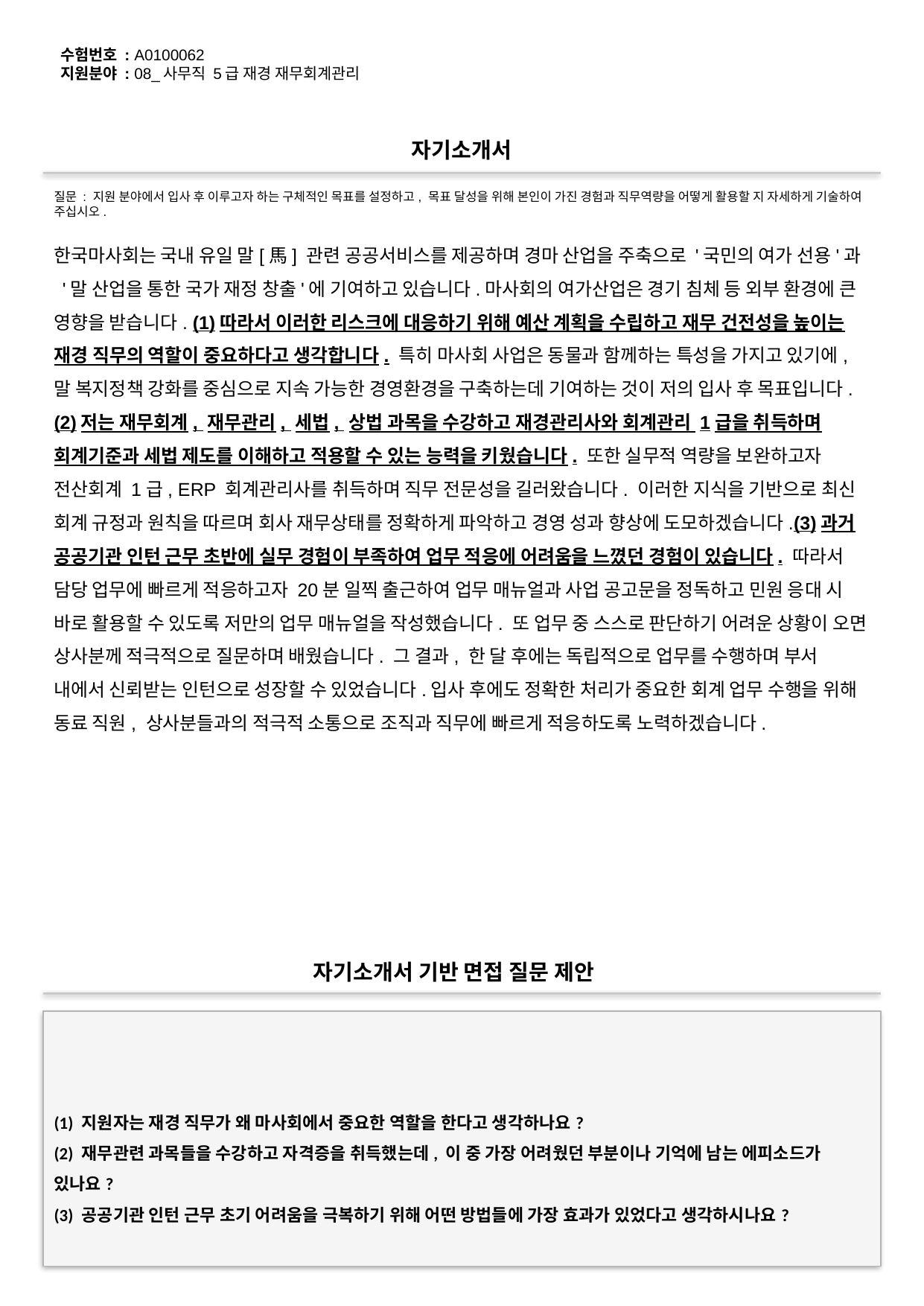

수험번호 : A0100062
지원분야 : 08_사무직 5급 재경 재무회계관리
#

자기소개서

질문 : 지원 분야에서 입사 후 이루고자 하는 구체적인 목표를 설정하고, 목표 달성을 위해 본인이 가진 경험과 직무역량을 어떻게 활용할 지 자세하게 기술하여 주십시오.

한국마사회는 국내 유일 말[馬] 관련 공공서비스를 제공하며 경마 산업을 주축으로 '국민의 여가 선용'과 '말 산업을 통한 국가 재정 창출'에 기여하고 있습니다.마사회의 여가산업은 경기 침체 등 외부 환경에 큰 영향을 받습니다. (1)따라서 이러한 리스크에 대응하기 위해 예산 계획을 수립하고 재무 건전성을 높이는 재경 직무의 역할이 중요하다고 생각합니다. 특히 마사회 사업은 동물과 함께하는 특성을 가지고 있기에, 말 복지정책 강화를 중심으로 지속 가능한 경영환경을 구축하는데 기여하는 것이 저의 입사 후 목표입니다.(2)저는 재무회계, 재무관리, 세법, 상법 과목을 수강하고 재경관리사와 회계관리 1급을 취득하며 회계기준과 세법 제도를 이해하고 적용할 수 있는 능력을 키웠습니다. 또한 실무적 역량을 보완하고자 전산회계 1급, ERP 회계관리사를 취득하며 직무 전문성을 길러왔습니다. 이러한 지식을 기반으로 최신 회계 규정과 원칙을 따르며 회사 재무상태를 정확하게 파악하고 경영 성과 향상에 도모하겠습니다.(3)과거 공공기관 인턴 근무 초반에 실무 경험이 부족하여 업무 적응에 어려움을 느꼈던 경험이 있습니다. 따라서 담당 업무에 빠르게 적응하고자 20분 일찍 출근하여 업무 매뉴얼과 사업 공고문을 정독하고 민원 응대 시 바로 활용할 수 있도록 저만의 업무 매뉴얼을 작성했습니다. 또 업무 중 스스로 판단하기 어려운 상황이 오면 상사분께 적극적으로 질문하며 배웠습니다. 그 결과, 한 달 후에는 독립적으로 업무를 수행하며 부서 내에서 신뢰받는 인턴으로 성장할 수 있었습니다.입사 후에도 정확한 처리가 중요한 회계 업무 수행을 위해 동료 직원, 상사분들과의 적극적 소통으로 조직과 직무에 빠르게 적응하도록 노력하겠습니다.

자기소개서 기반 면접 질문 제안

(1) 지원자는 재경 직무가 왜 마사회에서 중요한 역할을 한다고 생각하나요?
(2) 재무관련 과목들을 수강하고 자격증을 취득했는데, 이 중 가장 어려웠던 부분이나 기억에 남는 에피소드가 있나요?
(3) 공공기관 인턴 근무 초기 어려움을 극복하기 위해 어떤 방법들에 가장 효과가 있었다고 생각하시나요?